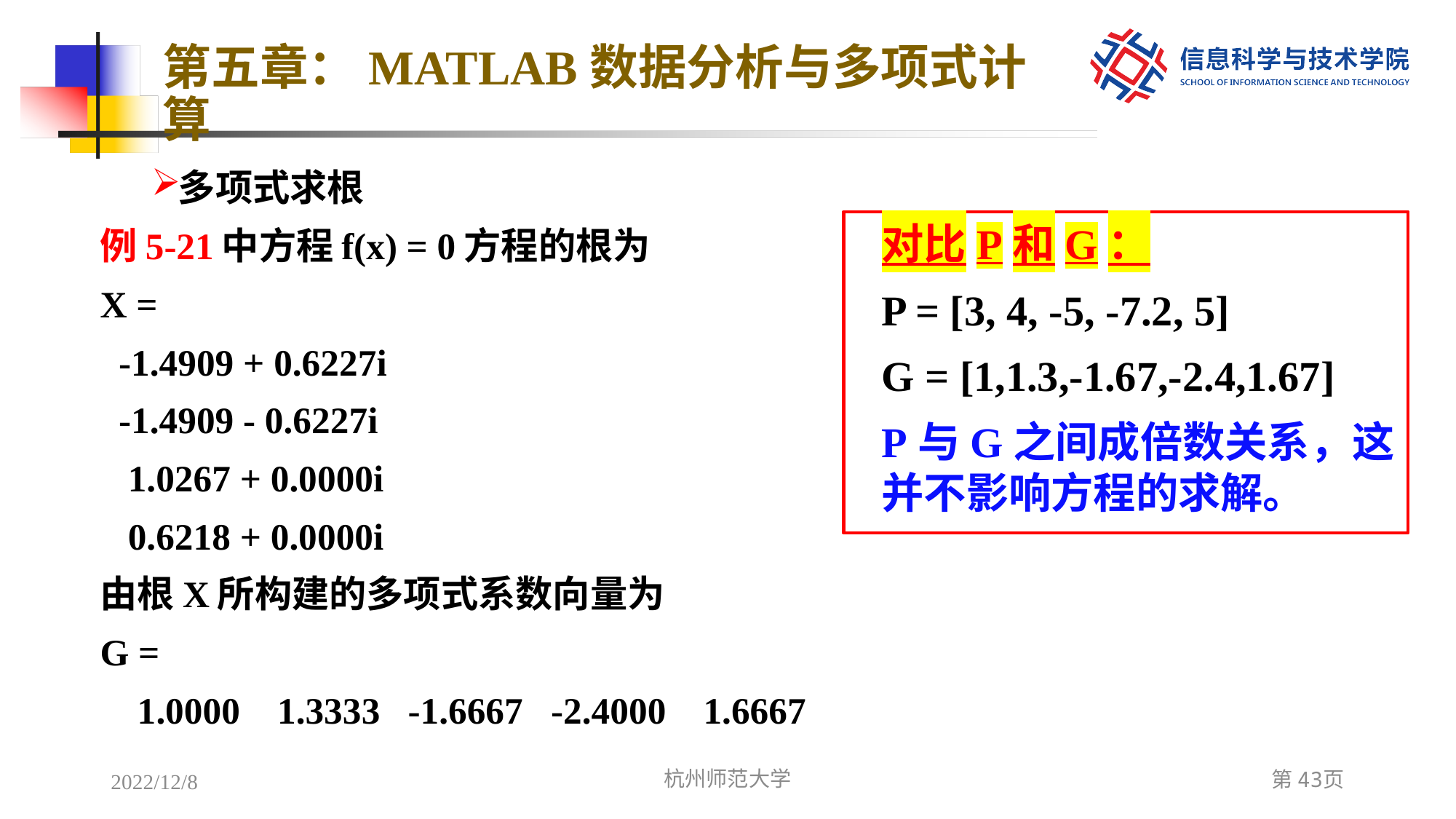

# 第五章：MATLAB数据分析与多项式计算
多项式求根
例5-21中方程f(x) = 0方程的根为
X =
  -1.4909 + 0.6227i
  -1.4909 - 0.6227i
   1.0267 + 0.0000i
   0.6218 + 0.0000i
由根X所构建的多项式系数向量为
G =
    1.0000    1.3333   -1.6667   -2.4000    1.6667
对比P和G：
P = [3, 4, -5, -7.2, 5]
G = [1,1.3,-1.67,-2.4,1.67]
P与G之间成倍数关系，这并不影响方程的求解。
2022/12/8
杭州师范大学
第43页